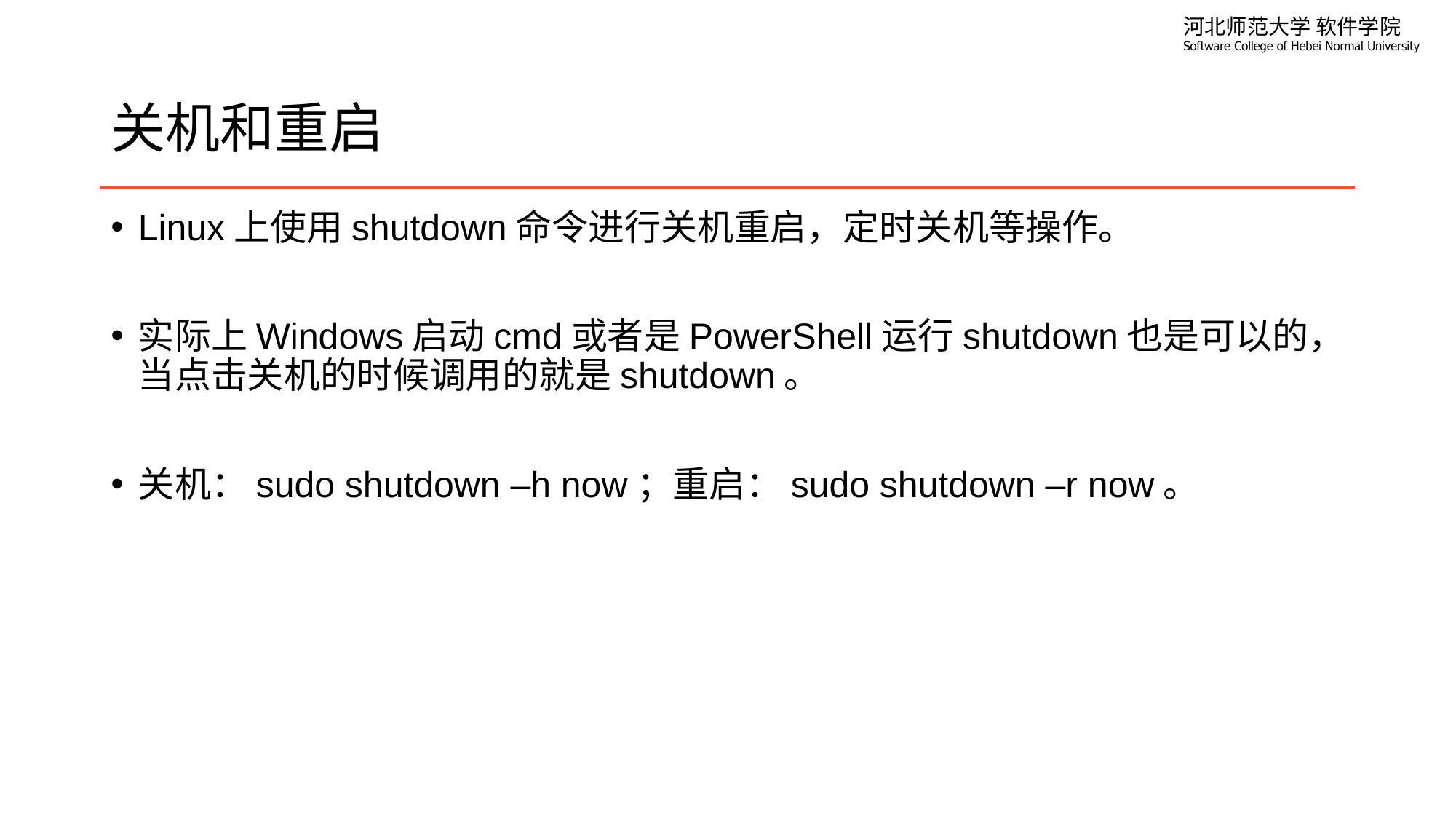

# 关机和重启
Linux上使用shutdown命令进行关机重启，定时关机等操作。

实际上Windows启动cmd或者是PowerShell运行shutdown也是可以的，当点击关机的时候调用的就是shutdown。

关机：sudo shutdown –h now；重启：sudo shutdown –r now。